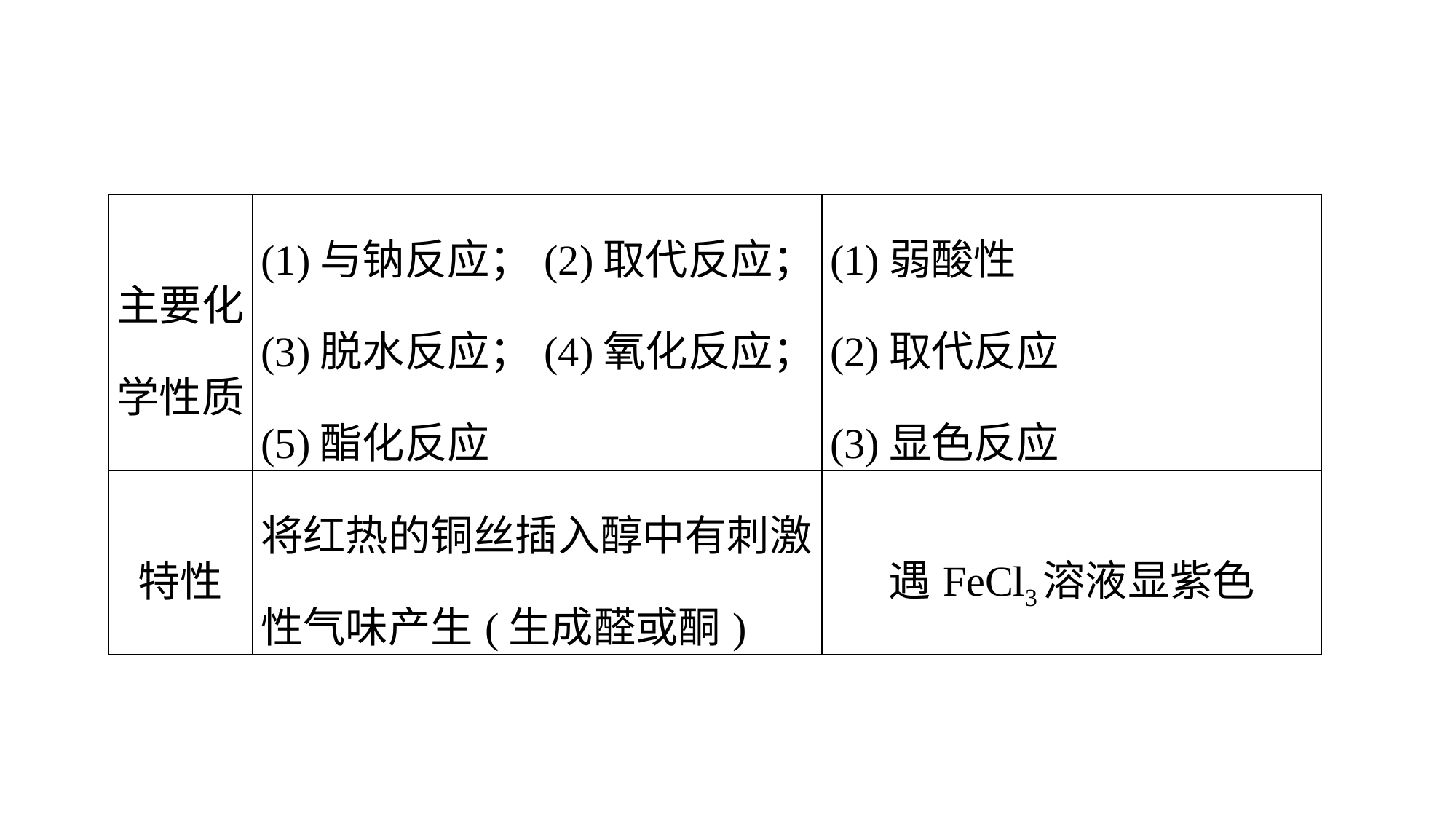

| 主要化学性质 | (1)与钠反应；(2)取代反应；(3)脱水反应；(4)氧化反应；(5)酯化反应 | (1)弱酸性 (2)取代反应 (3)显色反应 |
| --- | --- | --- |
| 特性 | 将红热的铜丝插入醇中有刺激性气味产生(生成醛或酮) | 遇FeCl3溶液显紫色 |